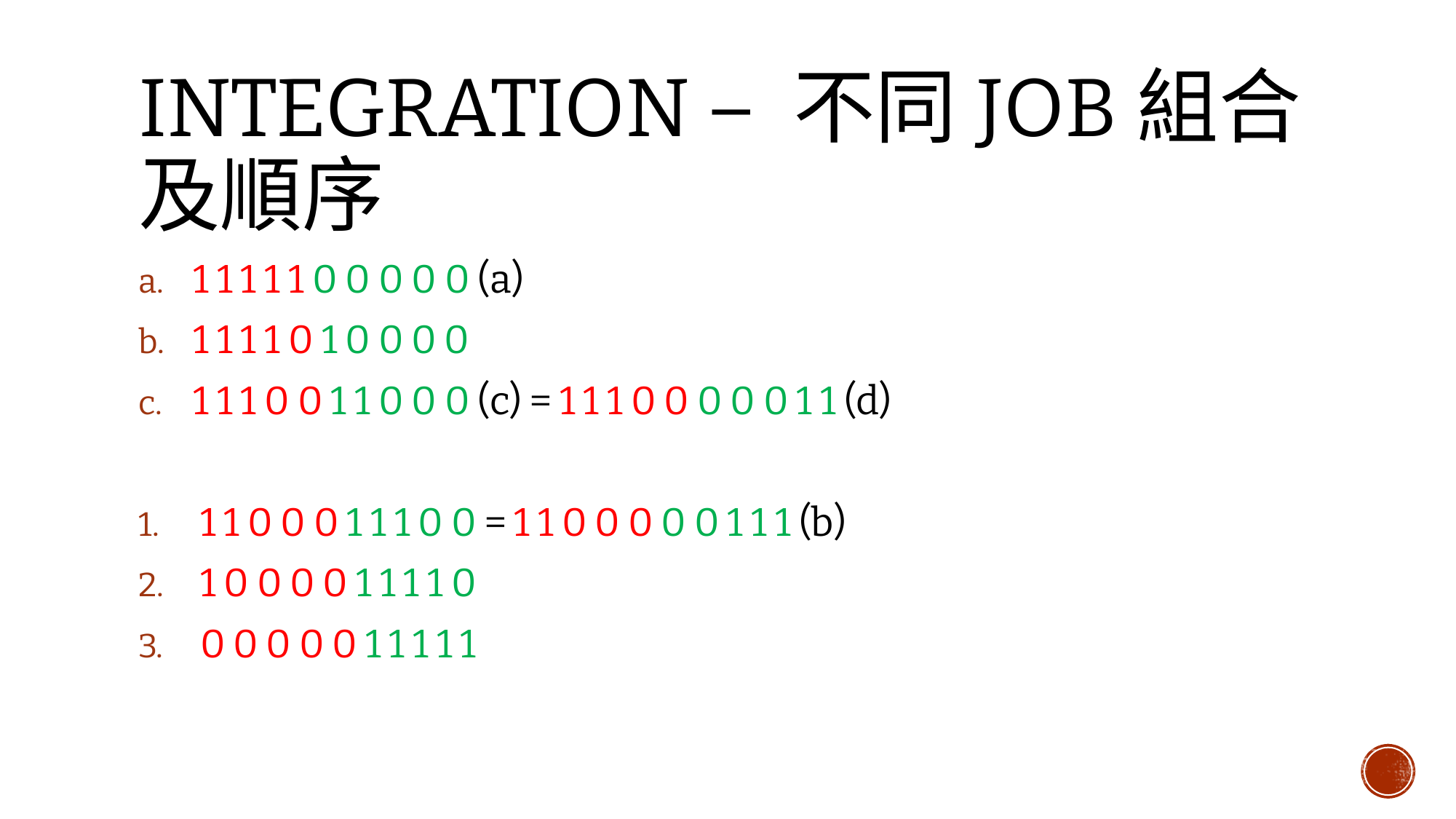

# Integration – 不同job組合及順序
1 1 1 1 1 0 0 0 0 0 (a)
1 1 1 1 0 1 0 0 0 0
1 1 1 0 0 1 1 0 0 0 (c) = 1 1 1 0 0 0 0 0 1 1 (d)

1 1 0 0 0 1 1 1 0 0 = 1 1 0 0 0 0 0 1 1 1 (b)
1 0 0 0 0 1 1 1 1 0
0 0 0 0 0 1 1 1 1 1